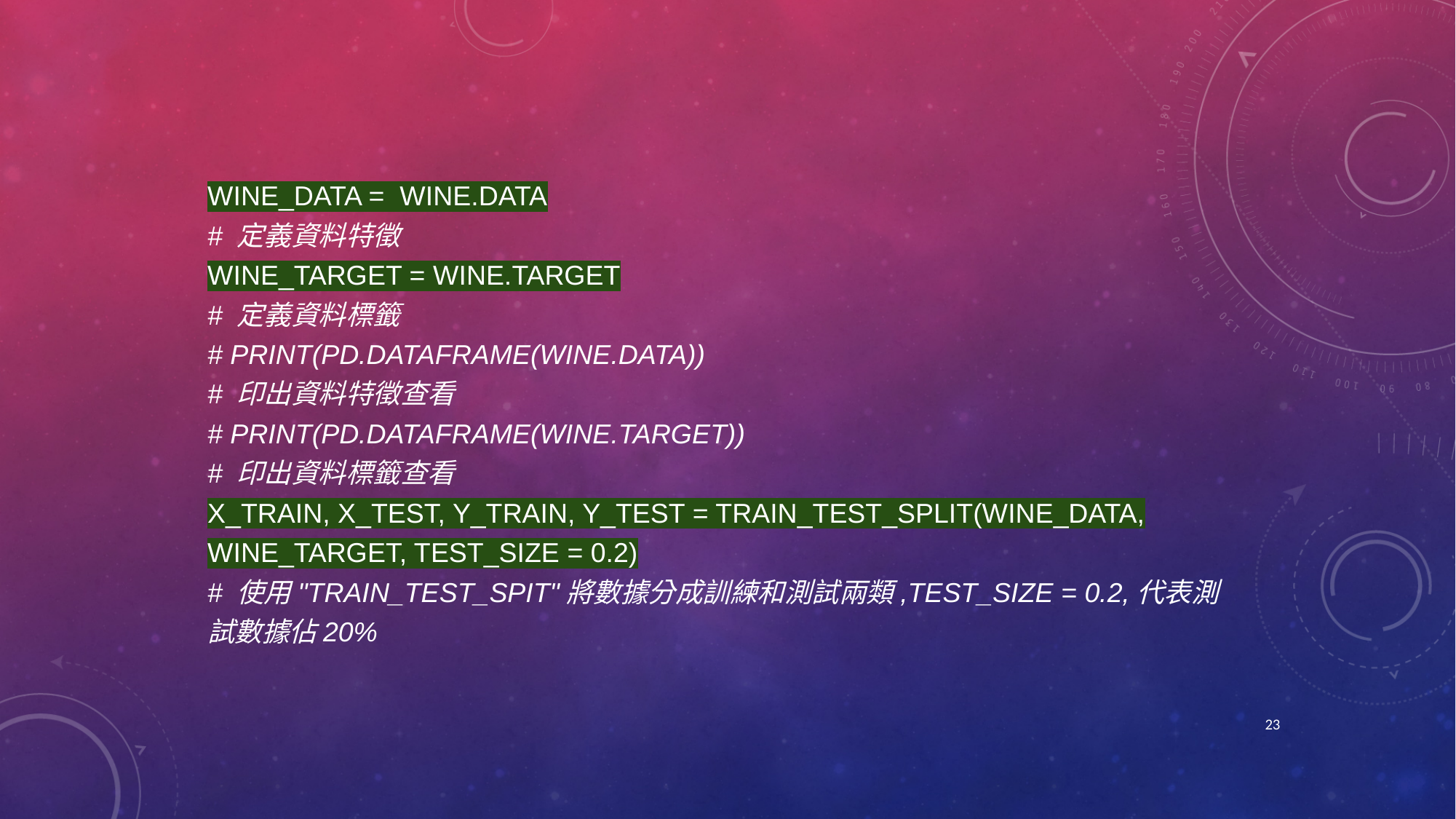

wine_data =  wine.data
# 定義資料特徵
wine_target = wine.target
# 定義資料標籤
# print(pd.DataFrame(wine.data))
# 印出資料特徵查看
# print(pd.DataFrame(wine.target))
# 印出資料標籤查看
x_train, x_test, y_train, y_test = train_test_split(wine_data, wine_target, test_size = 0.2)
# 使用"train_test_spit"將數據分成訓練和測試兩類,test_size = 0.2,代表測試數據佔20%
23